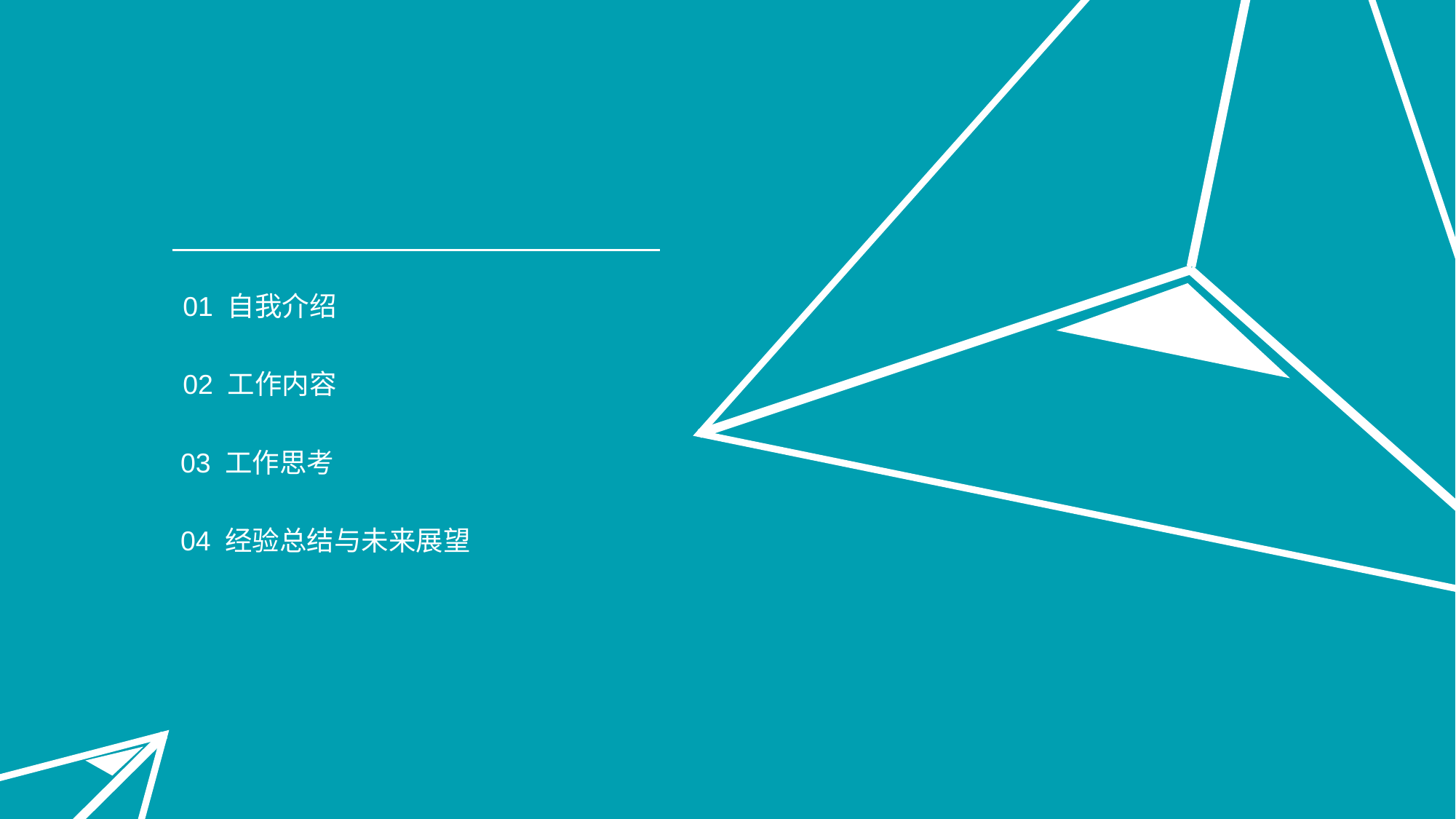

01 自我介绍
02 工作内容
03 工作思考
04 经验总结与未来展望